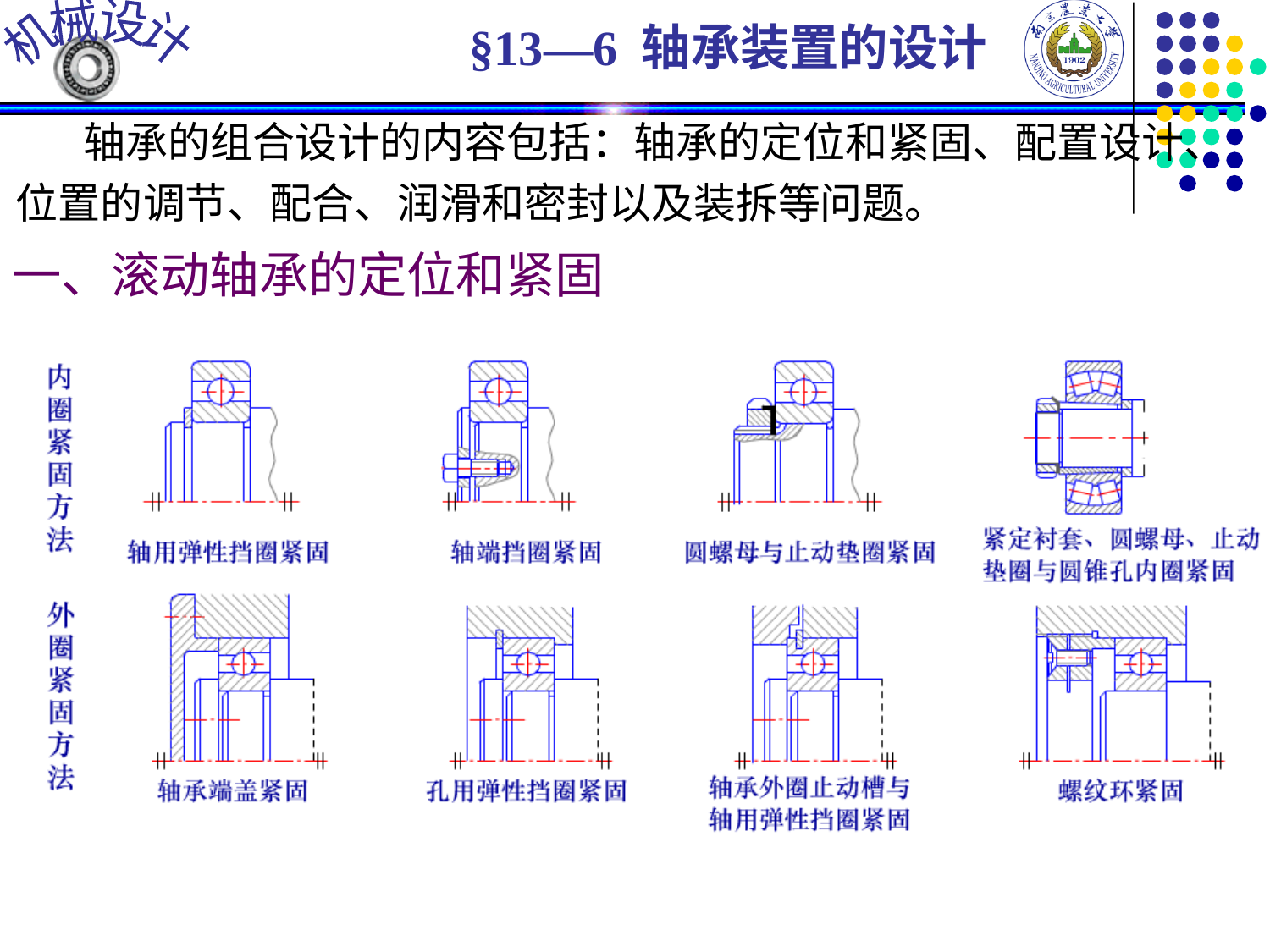

§13—6 轴承装置的设计
      轴承的组合设计的内容包括：轴承的定位和紧固、配置设计、位置的调节、配合、润滑和密封以及装拆等问题。
一、滚动轴承的定位和紧固